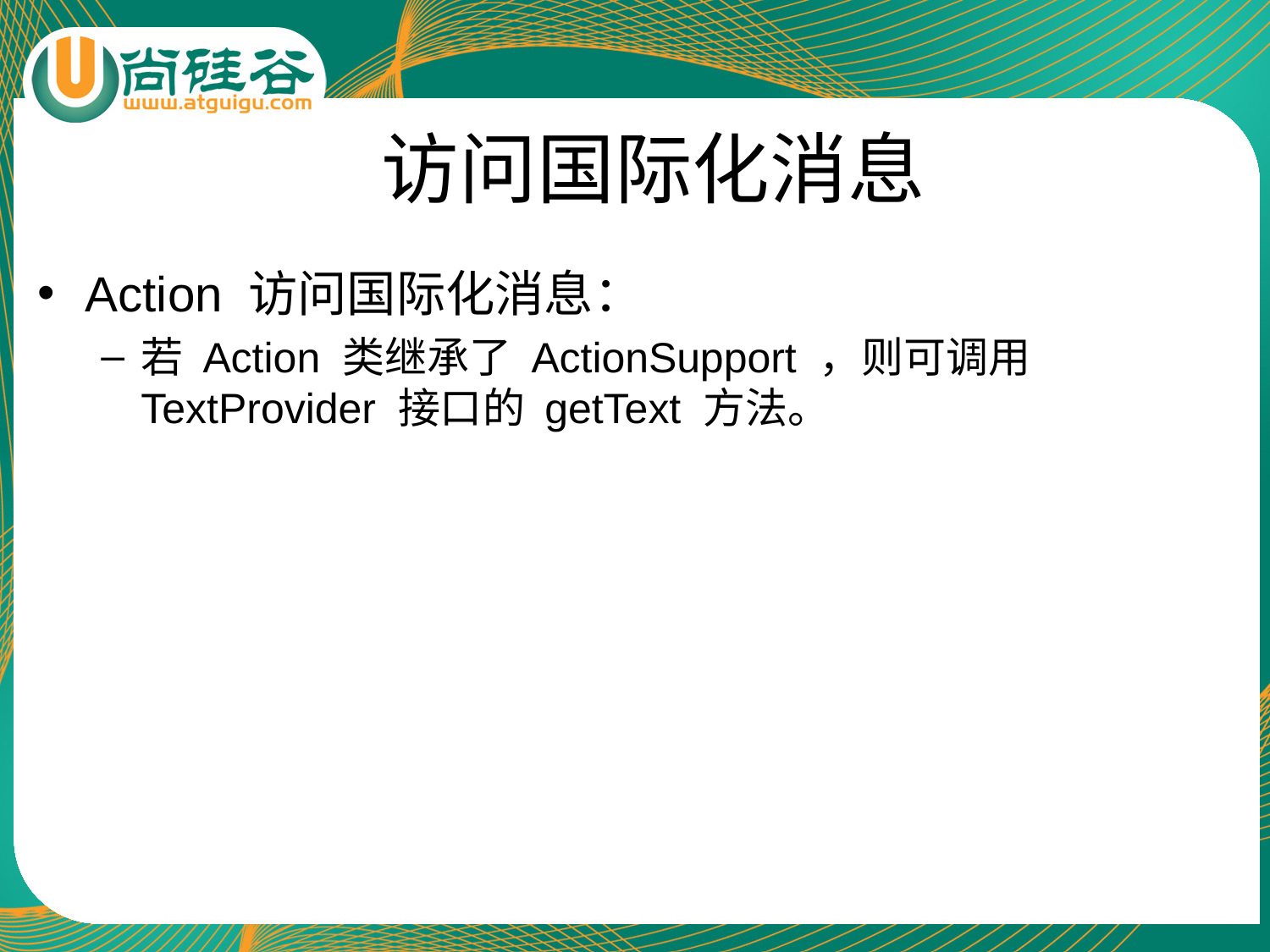

# 访问国际化消息
Action 访问国际化消息：
若 Action 类继承了 ActionSupport ，则可调用 TextProvider 接口的 getText 方法。